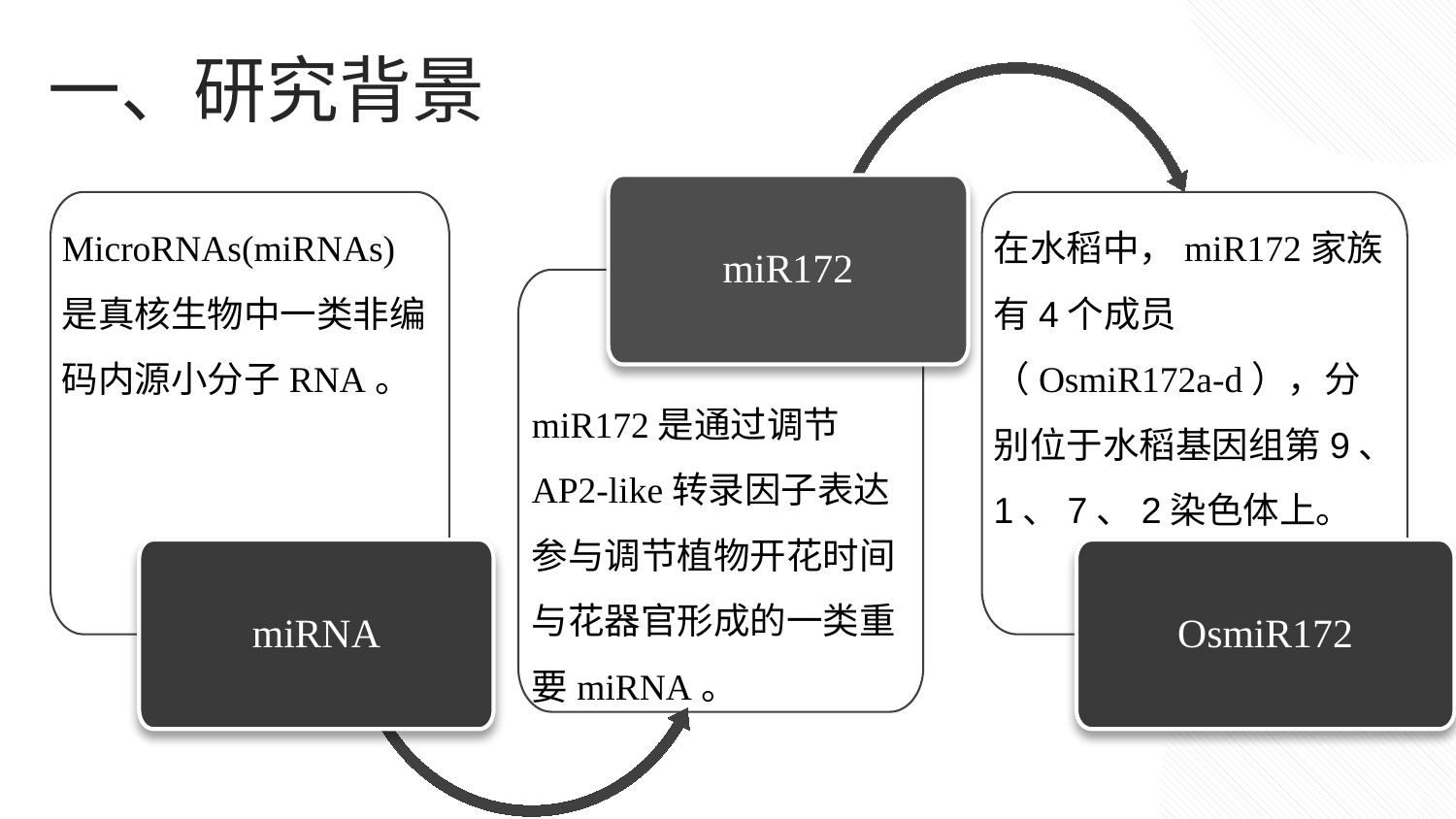

一、研究背景

miR172

miR172是通过调节AP2-like转录因子表达参与调节植物开花时间与花器官形成的一类重要miRNA。
MicroRNAs(miRNAs)是真核生物中一类非编码内源小分子RNA。
miRNA
在水稻中，miR172家族有4个成员（OsmiR172a-d），分别位于水稻基因组第9、1、7、2染色体上。
OsmiR172